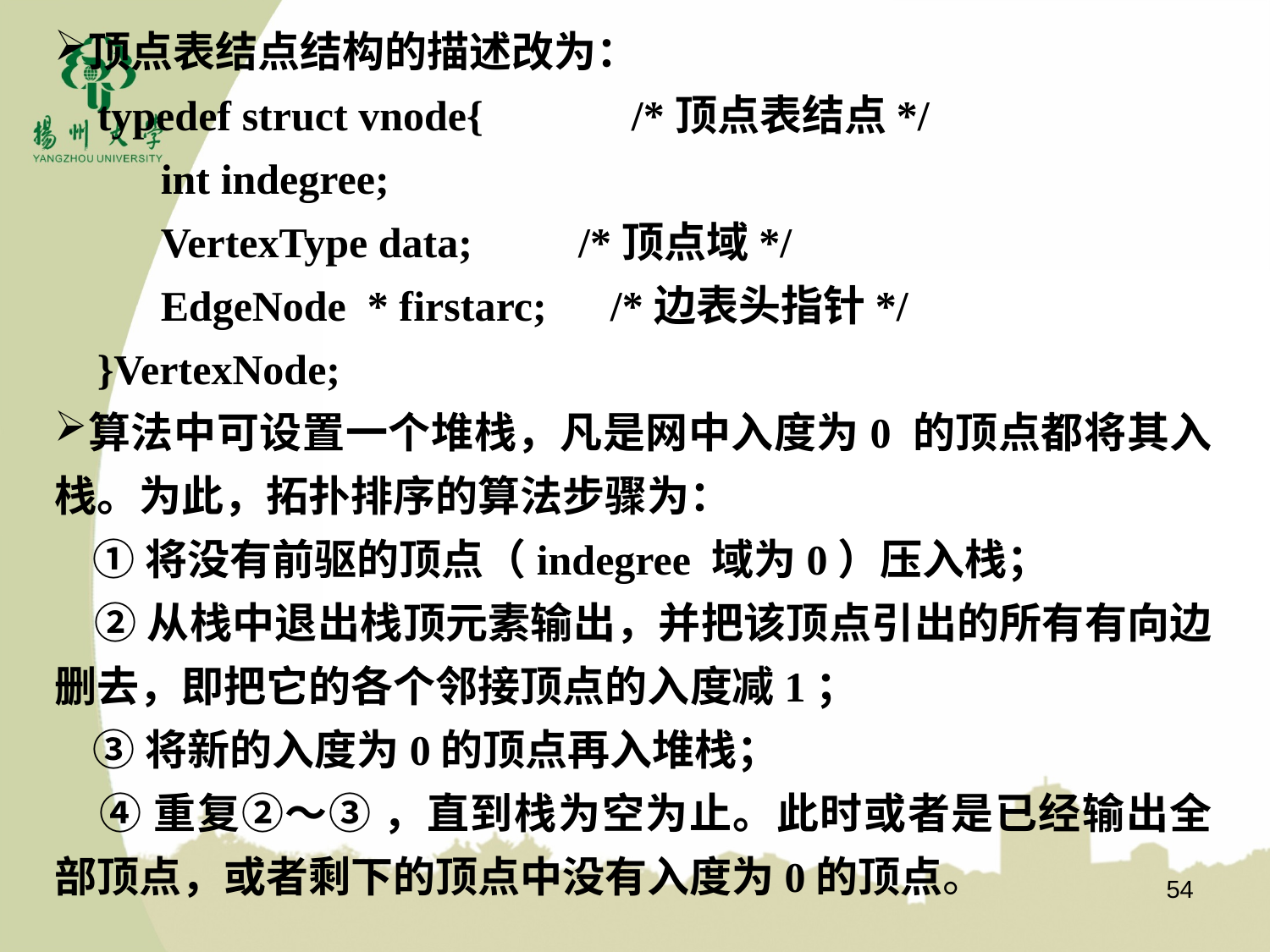

顶点表结点结构的描述改为：
    typedef struct vnode{              /*顶点表结点*/
          int indegree;
          VertexType data;          /*顶点域*/
          EdgeNode  * firstarc;      /*边表头指针*/
    }VertexNode;
算法中可设置一个堆栈，凡是网中入度为0 的顶点都将其入栈。为此，拓扑排序的算法步骤为：
    ①将没有前驱的顶点（indegree 域为0）压入栈；
    ②从栈中退出栈顶元素输出，并把该顶点引出的所有有向边删去，即把它的各个邻接顶点的入度减1；
    ③将新的入度为0的顶点再入堆栈；
    ④重复②～③ ，直到栈为空为止。此时或者是已经输出全部顶点，或者剩下的顶点中没有入度为0的顶点。
54